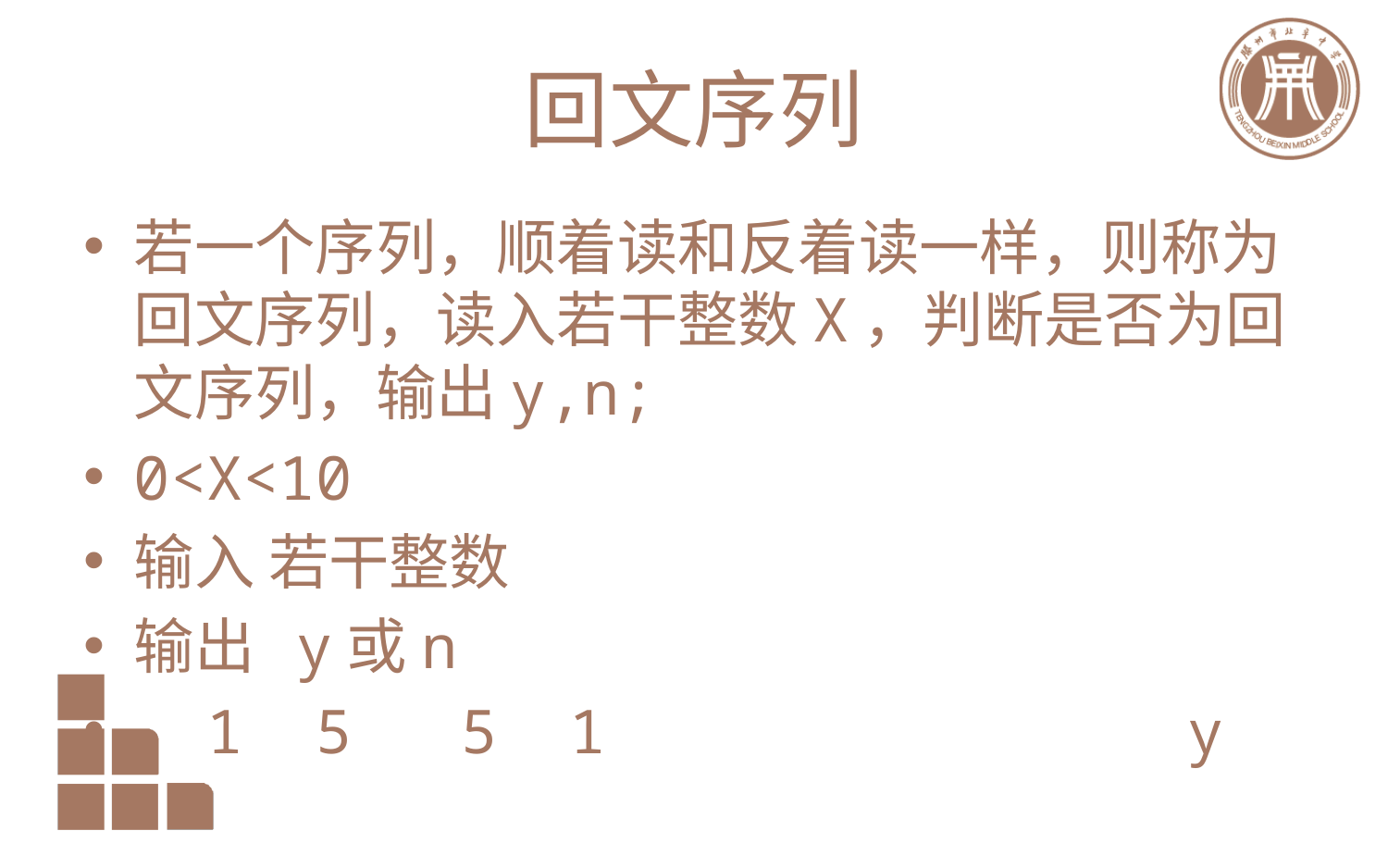

# 回文序列
若一个序列，顺着读和反着读一样，则称为回文序列，读入若干整数X，判断是否为回文序列，输出y,n;
0<X<10
输入 若干整数
输出  y或n
  1  5   5  1                y